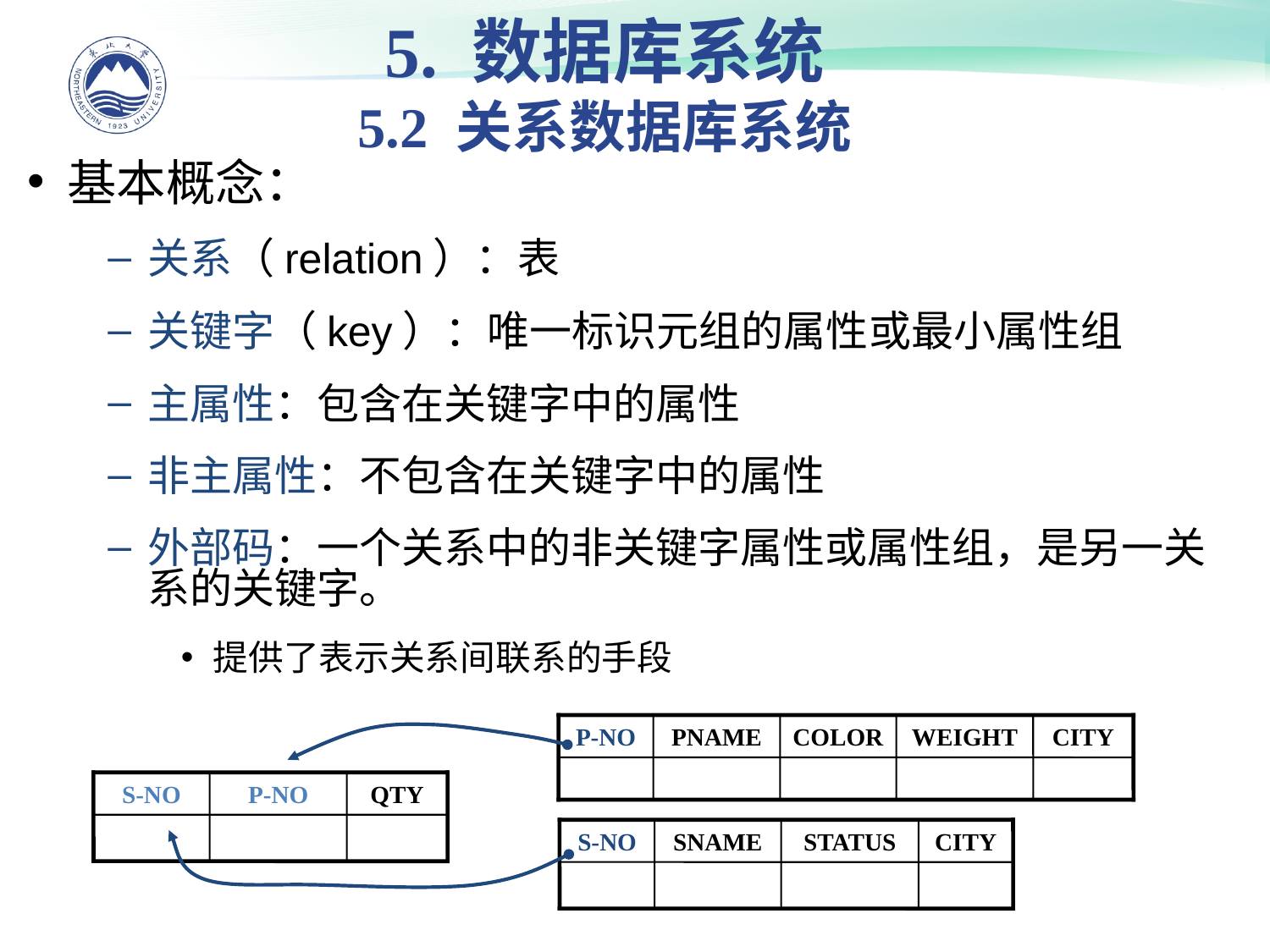

5. 数据库系统
5.2 关系数据库系统
基本概念：
关系（relation）：表
关键字（key）：唯一标识元组的属性或最小属性组
主属性：包含在关键字中的属性
非主属性：不包含在关键字中的属性
外部码：一个关系中的非关键字属性或属性组，是另一关系的关键字。
提供了表示关系间联系的手段

P-NO

PNAME

COLOR

WEIGHT

CITY

S-NO

P-NO

QTY

S-NO

SNAME

STATUS

CITY

3